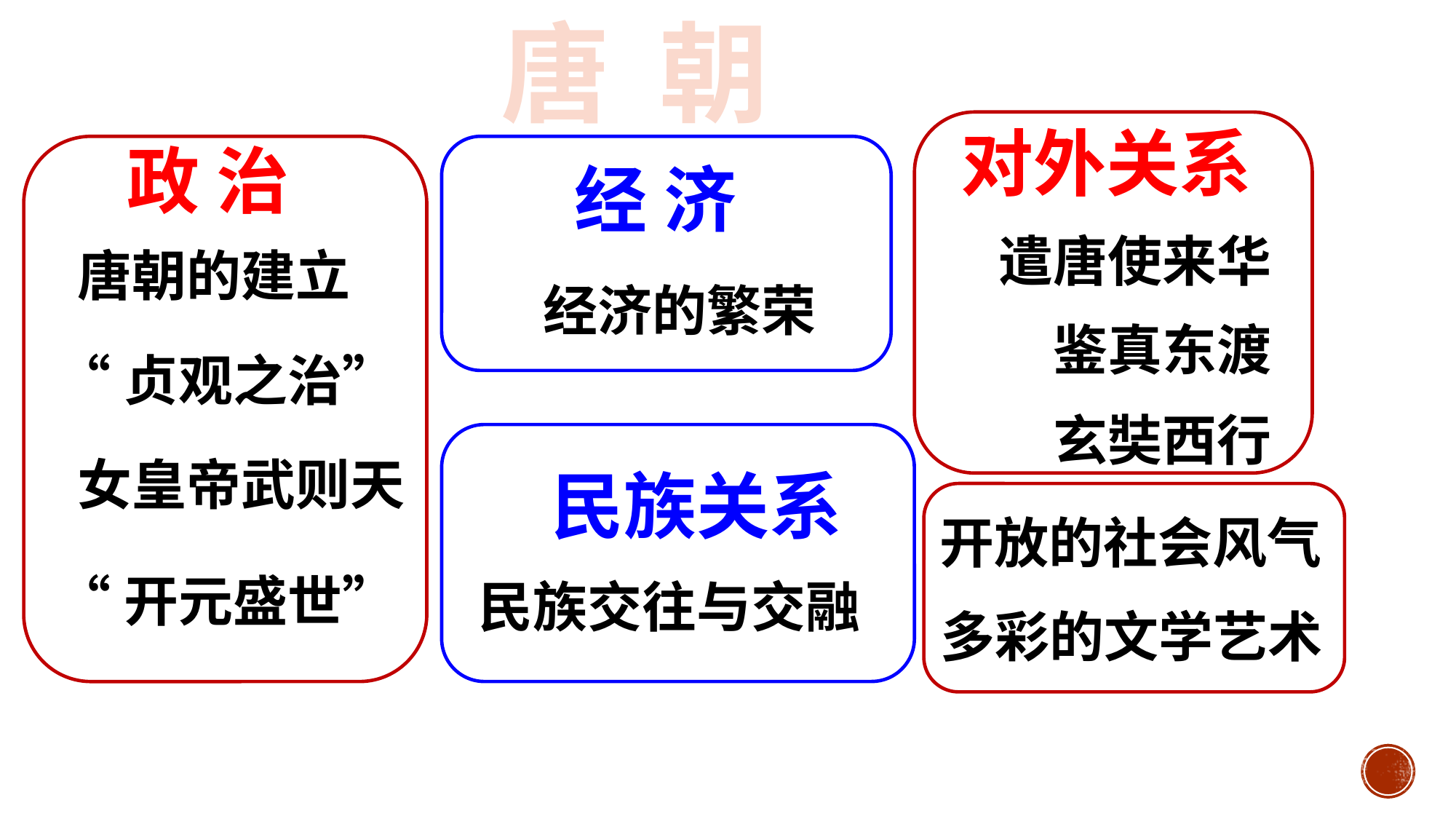

唐  朝

对外关系
政 治

经 济
遣唐使来华
唐朝的建立
经济的繁荣
鉴真东渡
“贞观之治”
玄奘西行

女皇帝武则天
民族关系

开放的社会风气
民族交往与交融
“开元盛世”
多彩的文学艺术